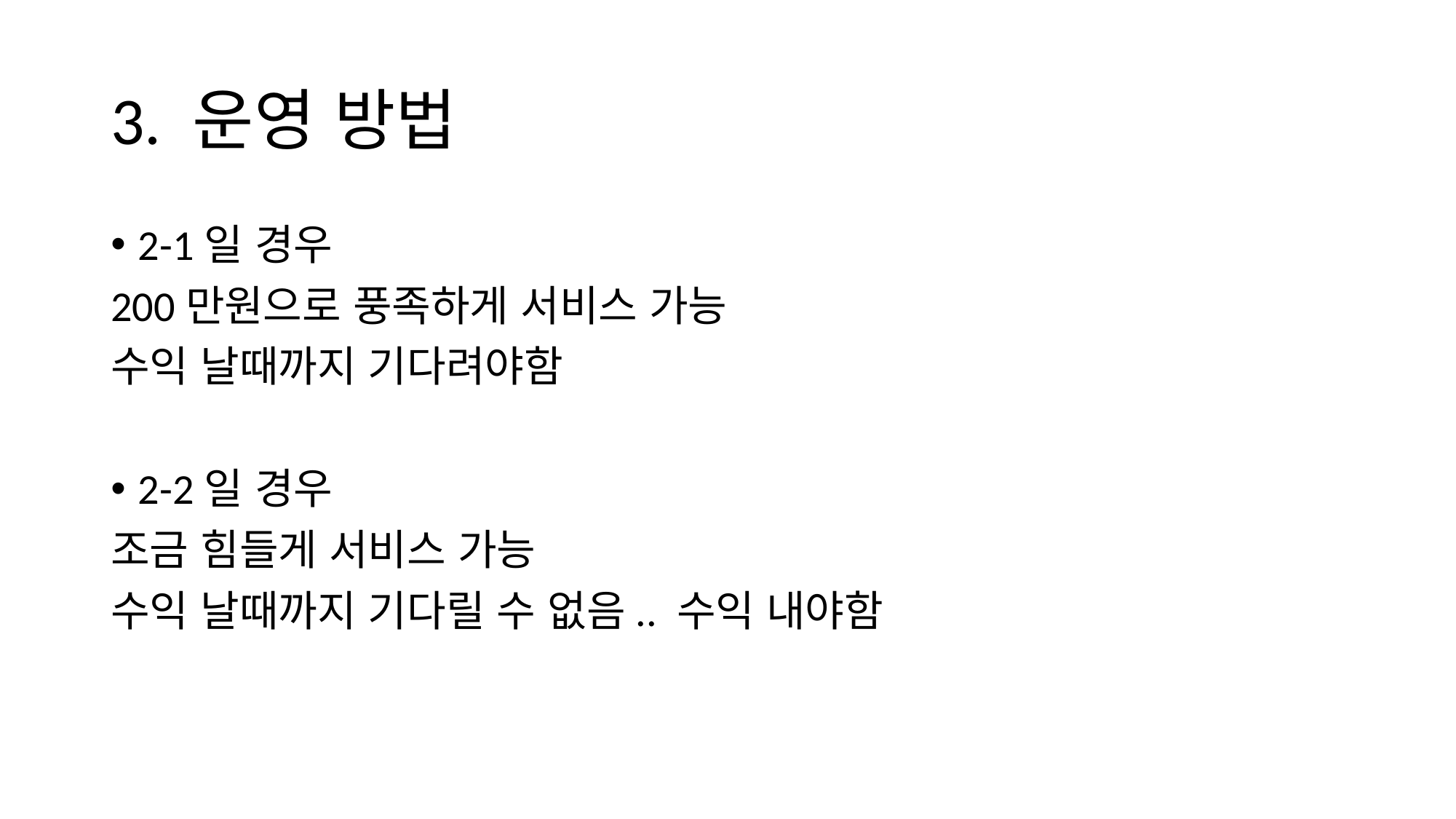

# 3. 운영 방법
2-1일 경우
200만원으로 풍족하게 서비스 가능
수익 날때까지 기다려야함

2-2일 경우
조금 힘들게 서비스 가능
수익 날때까지 기다릴 수 없음.. 수익 내야함